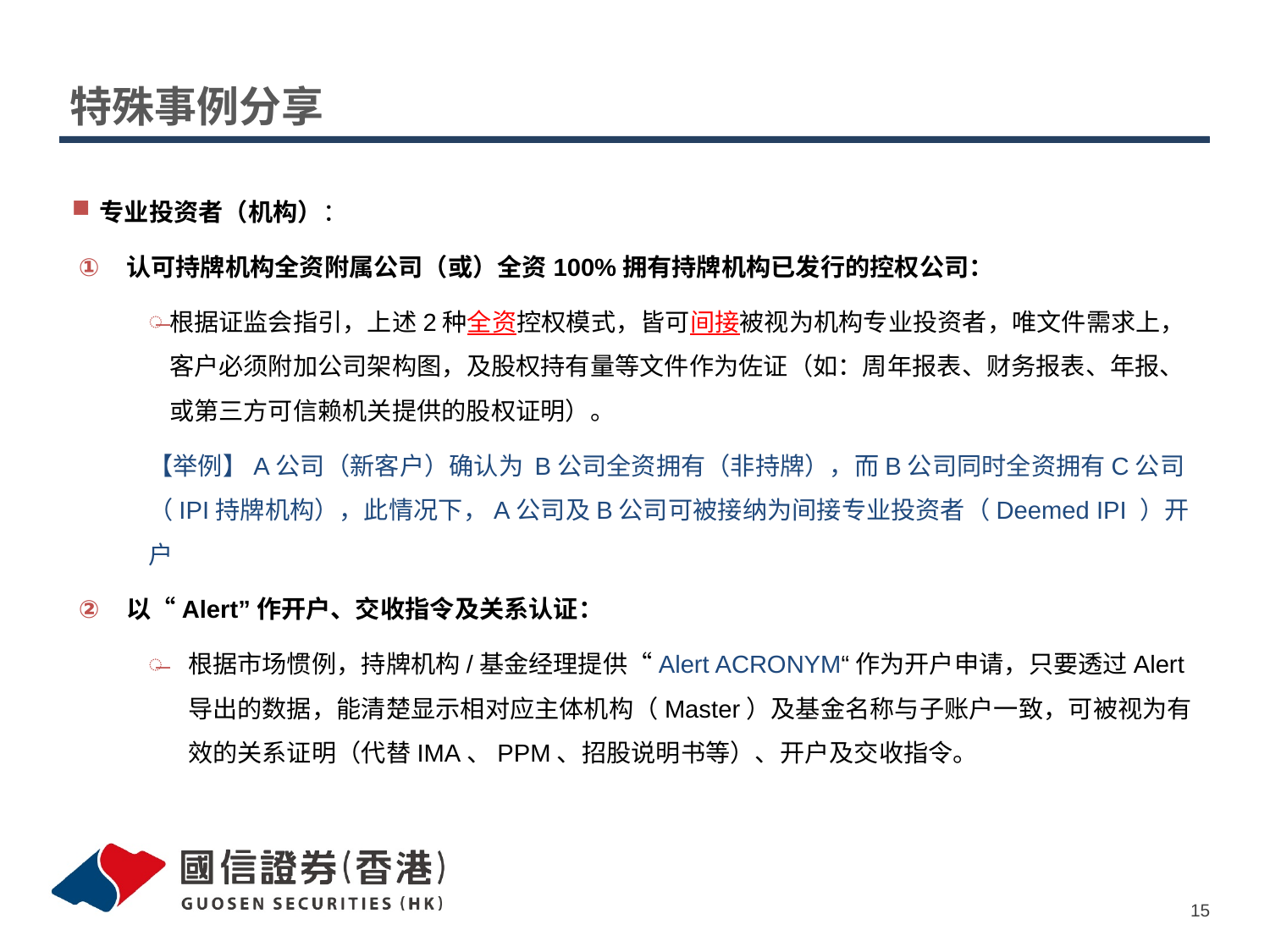

# 特殊事例分享
专业投资者（机构）：
认可持牌机构全资附属公司（或）全资100%拥有持牌机构已发行的控权公司：
根据证监会指引，上述2种全资控权模式，皆可间接被视为机构专业投资者，唯文件需求上，客户必须附加公司架构图，及股权持有量等文件作为佐证（如：周年报表、财务报表、年报、或第三方可信赖机关提供的股权证明）。
【举例】A公司（新客户）确认为 B公司全资拥有（非持牌），而B公司同时全资拥有C公司（IPI持牌机构），此情况下，A公司及B公司可被接纳为间接专业投资者（Deemed IPI ）开户
以“Alert”作开户、交收指令及关系认证：
根据市场惯例，持牌机构/基金经理提供“Alert ACRONYM“作为开户申请，只要透过Alert导出的数据，能清楚显示相对应主体机构（Master）及基金名称与子账户一致，可被视为有效的关系证明（代替IMA、PPM、招股说明书等）、开户及交收指令。